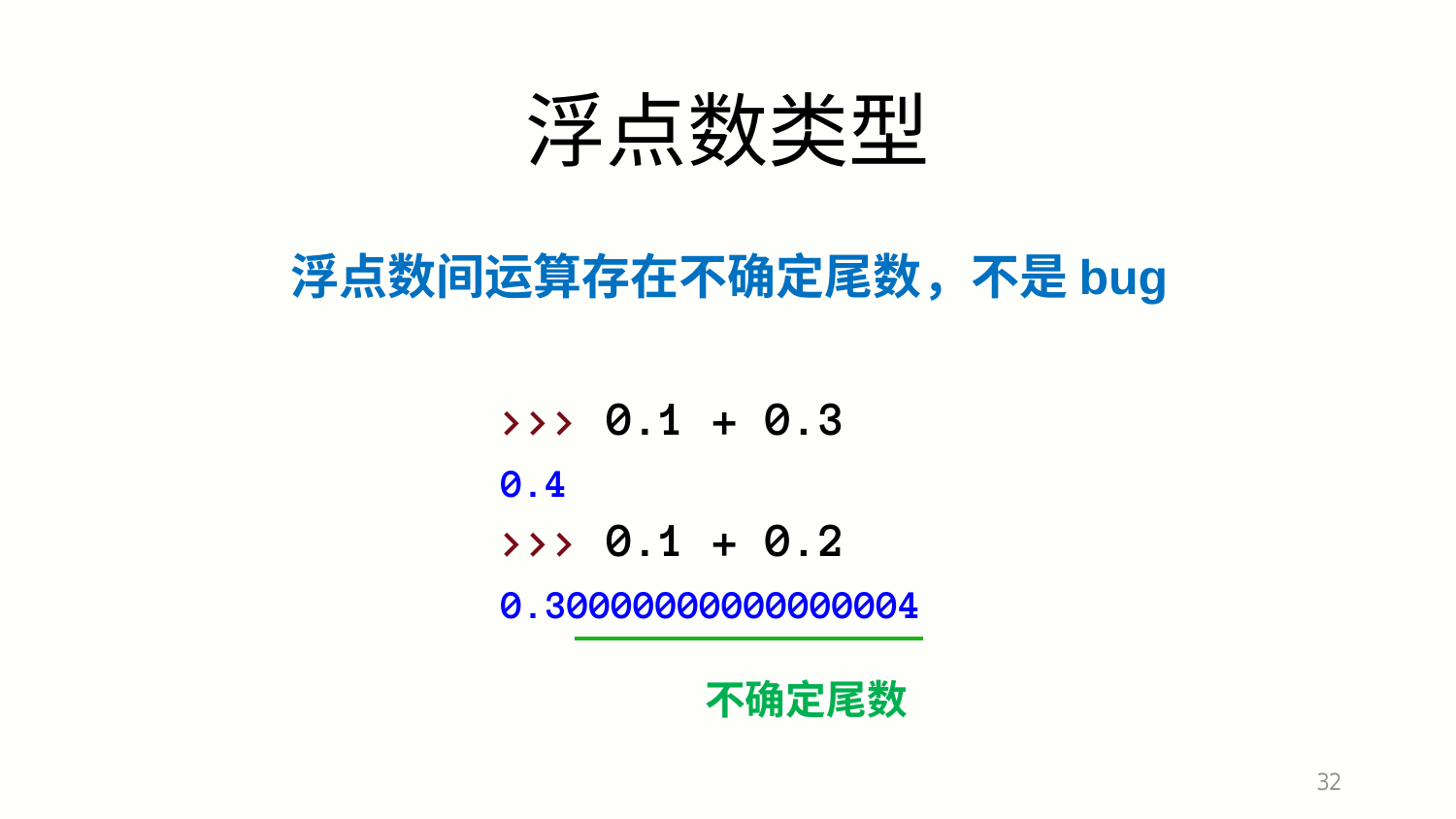

浮点数类型
浮点数间运算存在不确定尾数，不是bug
>>> 0.1 + 0.3
0.4
>>> 0.1 + 0.2
0.30000000000000004
不确定尾数
32